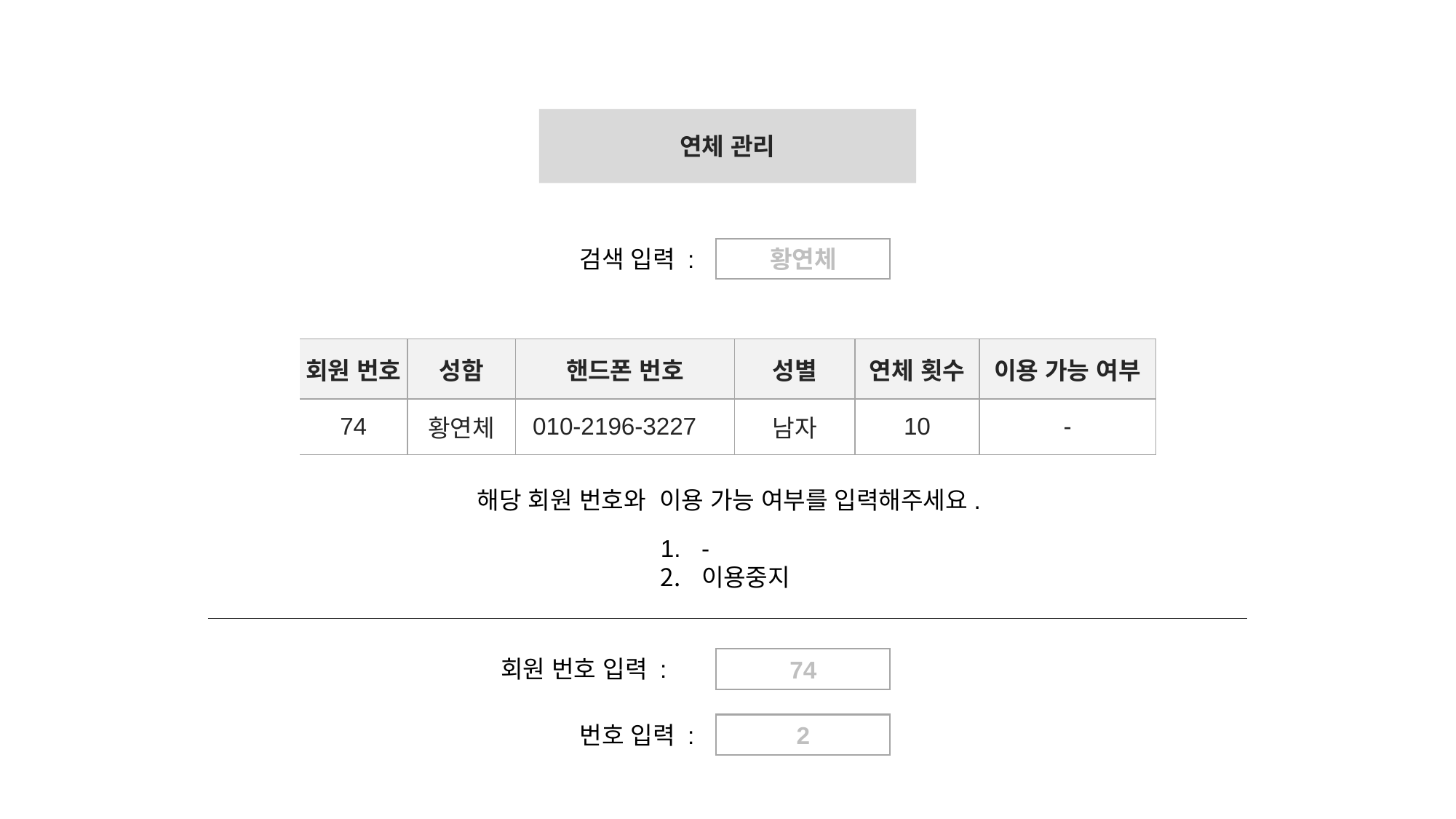

연체 관리
검색 입력 :
황연체
| 회원 번호 | 성함 | 핸드폰 번호 | 성별 | 연체 횟수 | 이용 가능 여부 |
| --- | --- | --- | --- | --- | --- |
| 74 | 황연체 | 010-2196-3227 | 남자 | 10 | - |
해당 회원 번호와  이용 가능 여부를 입력해주세요.
-
이용중지
회원 번호 입력 :
74
번호 입력 :
2